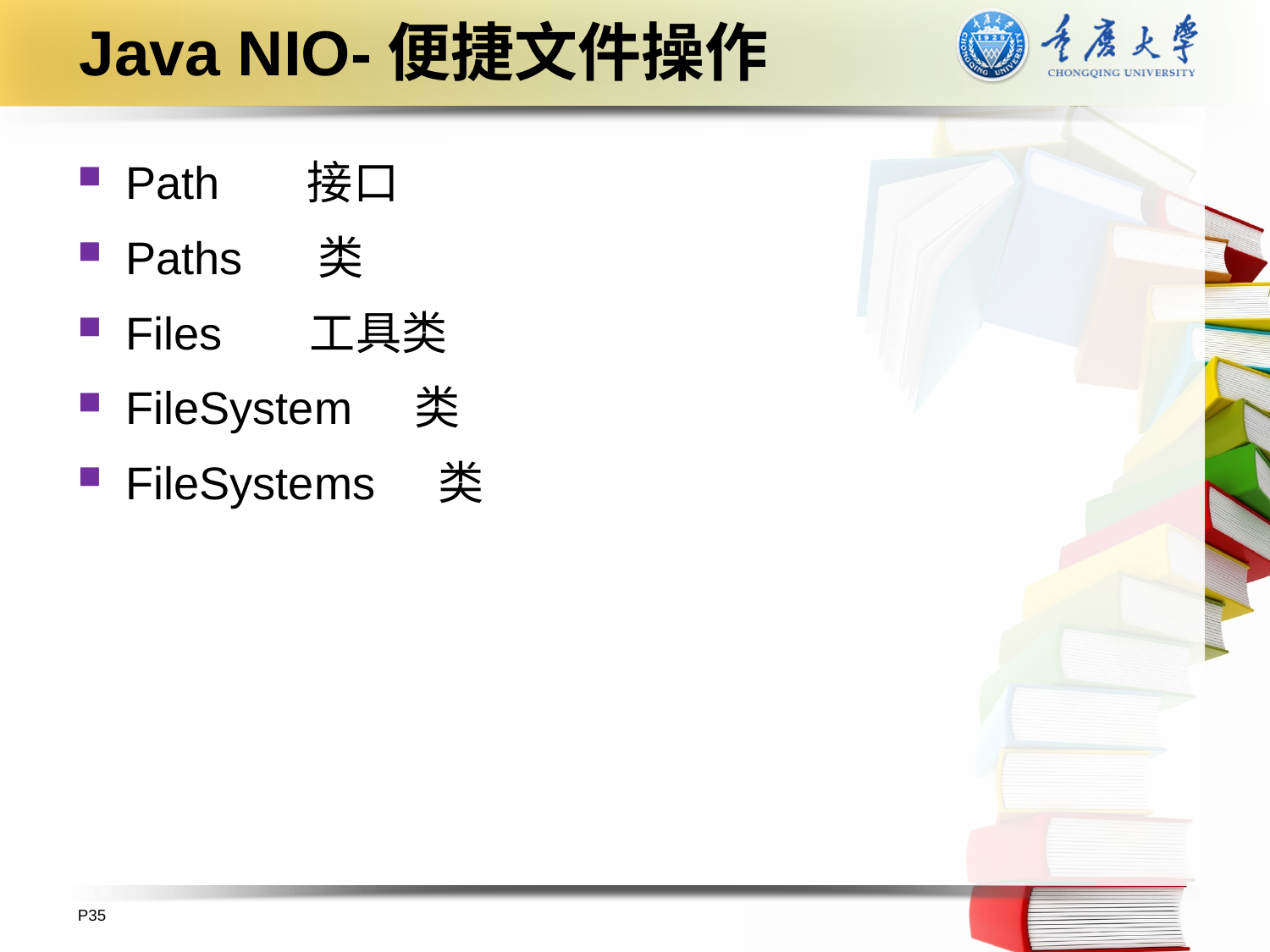

# Java NIO-便捷文件操作
Path      接口
Paths     类
Files      工具类
FileSystem    类
FileSystems    类
P35